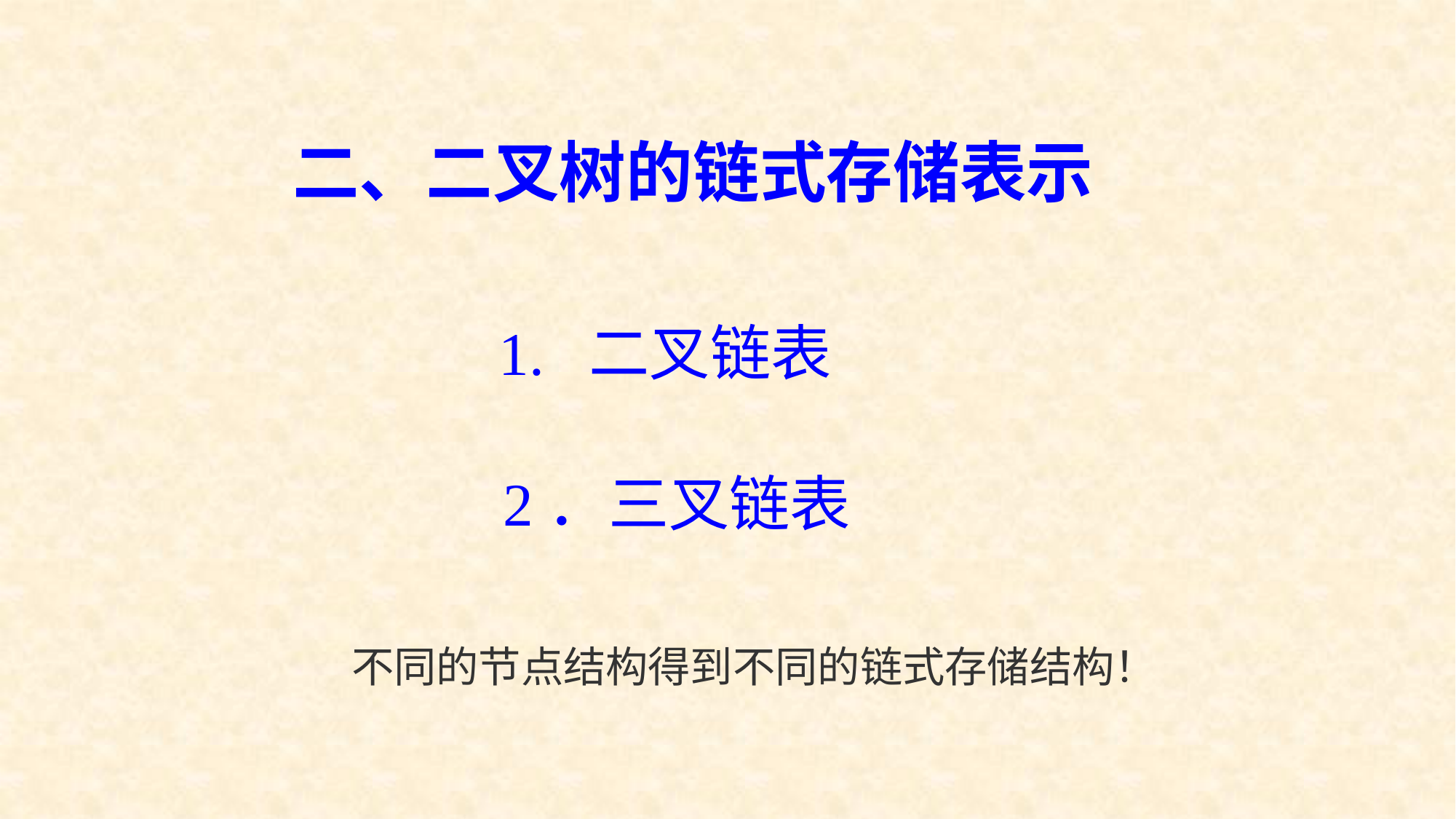

二、二叉树的链式存储表示
1.  二叉链表
2．三叉链表
不同的节点结构得到不同的链式存储结构！